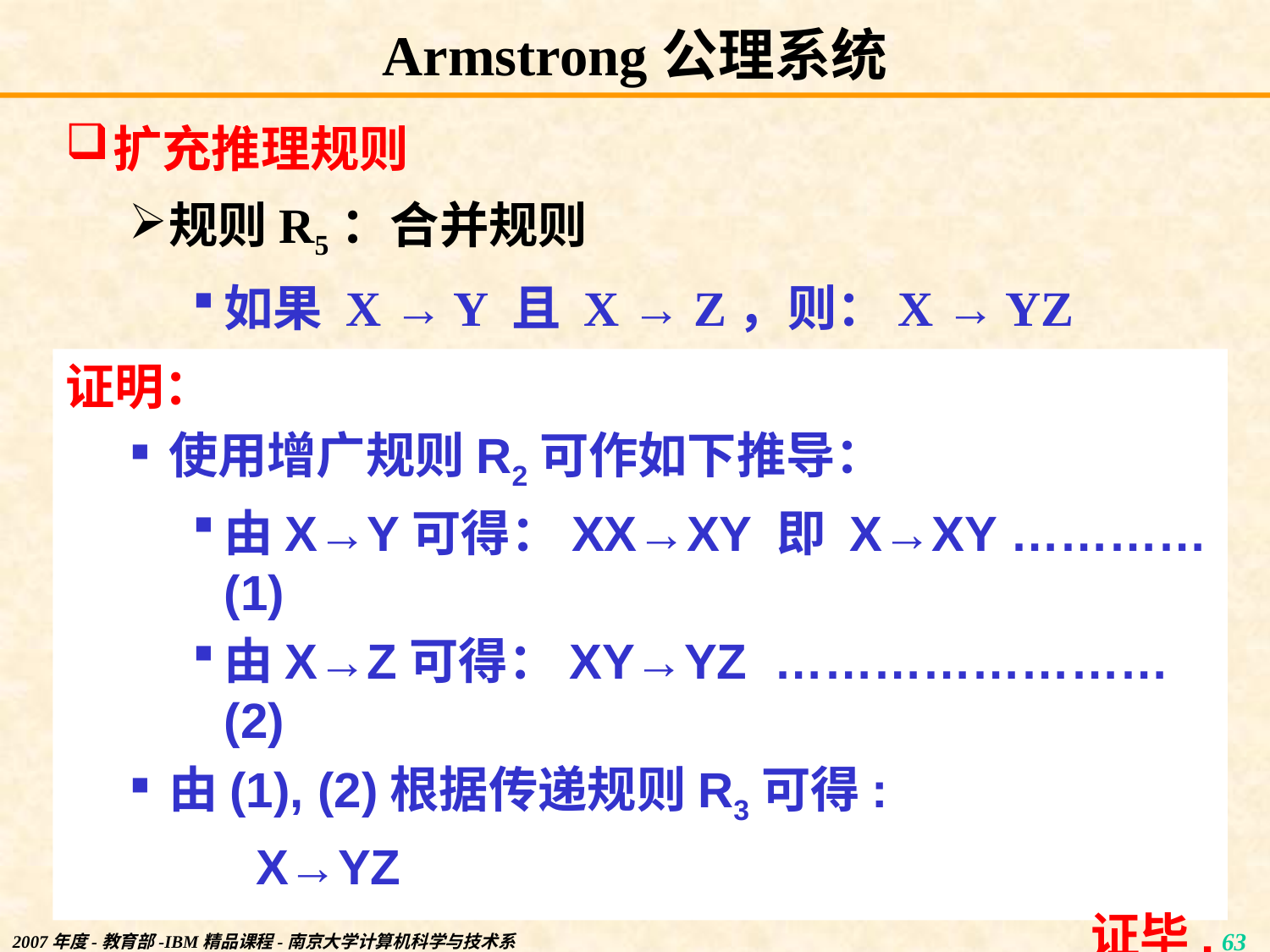

# Armstrong公理系统
扩充推理规则
规则R5：合并规则
如果 X → Y 且 X → Z，则：X → YZ
证明：
使用增广规则R2可作如下推导：
由X→Y可得：XX→XY 即 X→XY …………(1)
由X→Z可得：XY→YZ  ……………………(2)
由(1), (2)根据传递规则R3可得:
X→YZ
证毕.
63
2007年度-教育部-IBM精品课程-南京大学计算机科学与技术系